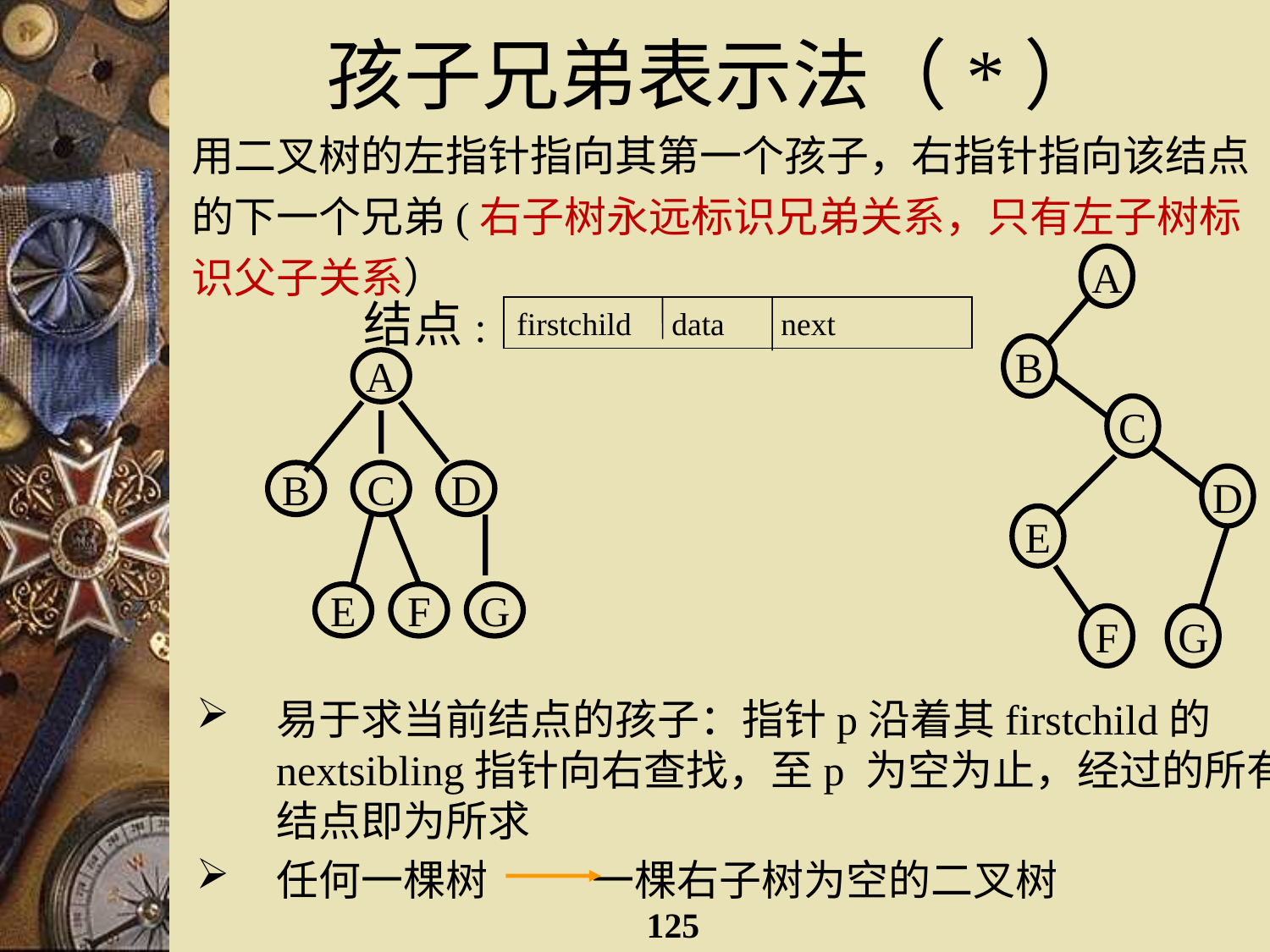

# 孩子兄弟表示法（*）
用二叉树的左指针指向其第一个孩子，右指针指向该结点的下一个兄弟(右子树永远标识兄弟关系，只有左子树标识父子关系）
A

B

C

D
E

F
G
结点:
firstchild     data       next

A

B
C
D

E
F
G
易于求当前结点的孩子：指针p沿着其firstchild的nextsibling指针向右查找，至p 为空为止，经过的所有结点即为所求
任何一棵树           一棵右子树为空的二叉树